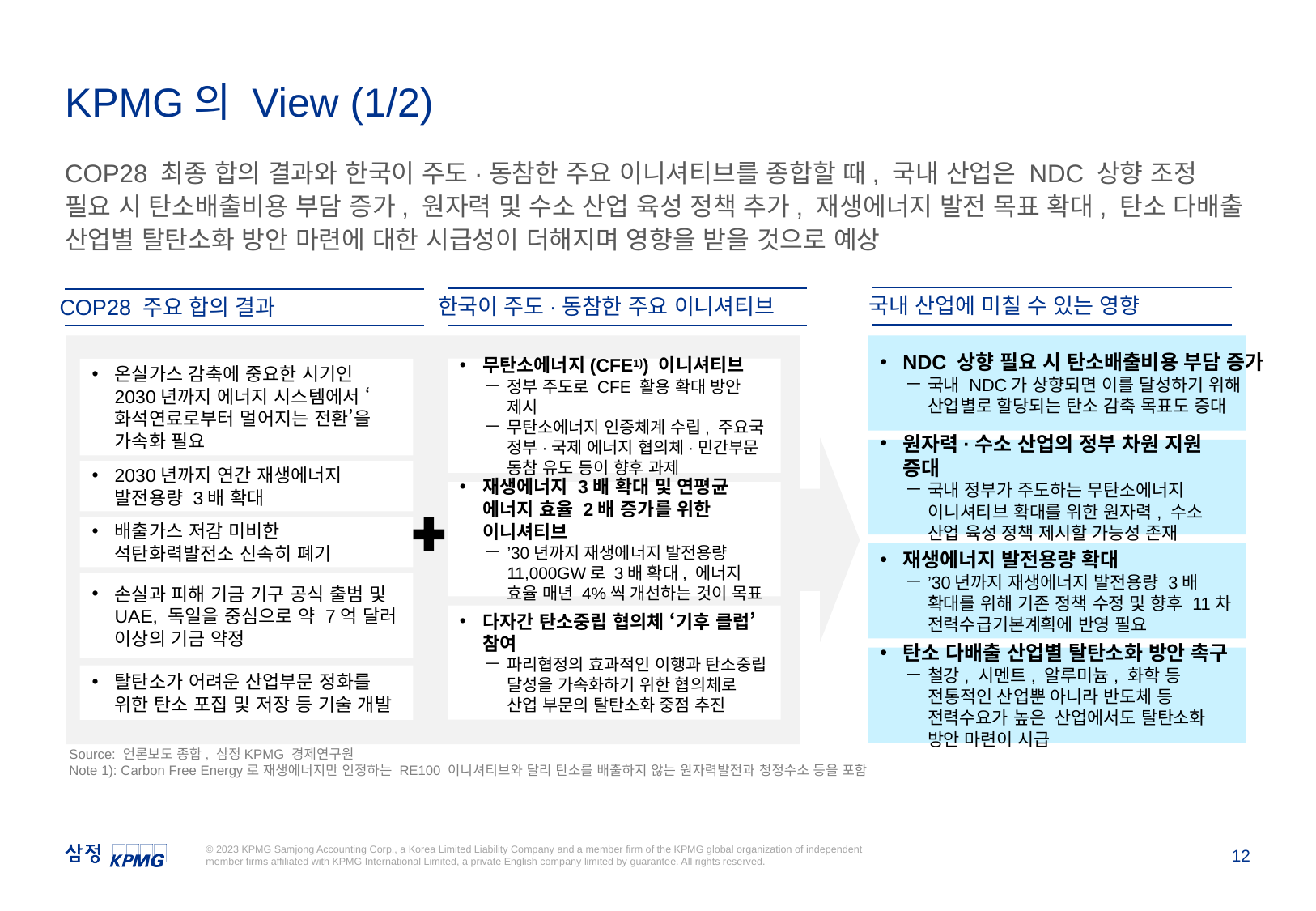

KPMG의 View (1/2)
COP28 최종 합의 결과와 한국이 주도·동참한 주요 이니셔티브를 종합할 때, 국내 산업은 NDC 상향 조정 필요 시 탄소배출비용 부담 증가, 원자력 및 수소 산업 육성 정책 추가, 재생에너지 발전 목표 확대, 탄소 다배출 산업별 탈탄소화 방안 마련에 대한 시급성이 더해지며 영향을 받을 것으로 예상
국내 산업에 미칠 수 있는 영향
한국이 주도·동참한 주요 이니셔티브
COP28 주요 합의 결과

NDC 상향 필요 시 탄소배출비용 부담 증가
국내 NDC가 상향되면 이를 달성하기 위해
산업별로 할당되는 탄소 감축 목표도 증대
원자력·수소 산업의 정부 차원 지원 증대
국내 정부가 주도하는 무탄소에너지 이니셔티브 확대를 위한 원자력, 수소 산업 육성 정책 제시할 가능성 존재
재생에너지 발전용량 확대
’30년까지 재생에너지 발전용량 3배 확대를 위해 기존 정책 수정 및 향후 11차 전력수급기본계획에 반영 필요
탄소 다배출 산업별 탈탄소화 방안 촉구
철강, 시멘트, 알루미늄, 화학 등 전통적인 산업뿐 아니라 반도체 등 전력수요가 높은  산업에서도 탈탄소화 방안 마련이 시급
무탄소에너지(CFE1)) 이니셔티브
정부 주도로 CFE 활용 확대 방안 제시
무탄소에너지 인증체계 수립, 주요국 정부·국제 에너지 협의체·민간부문 동참 유도 등이 향후 과제
재생에너지 3배 확대 및 연평균 에너지 효율 2배 증가를 위한 이니셔티브
’30년까지 재생에너지 발전용량 11,000GW로 3배 확대, 에너지 효율 매년 4%씩 개선하는 것이 목표
다자간 탄소중립 협의체 ‘기후 클럽’ 참여
파리협정의 효과적인 이행과 탄소중립 달성을 가속화하기 위한 협의체로 산업 부문의 탈탄소화 중점 추진
온실가스 감축에 중요한 시기인 2030년까지 에너지 시스템에서 ‘화석연료로부터 멀어지는 전환’을 가속화 필요
2030년까지 연간 재생에너지 발전용량 3배 확대
배출가스 저감 미비한 석탄화력발전소 신속히 폐기
손실과 피해 기금 기구 공식 출범 및 UAE, 독일을 중심으로 약 7억 달러 이상의 기금 약정
탈탄소가 어려운 산업부문 정화를 위한 탄소 포집 및 저장 등 기술 개발

Source: 언론보도 종합, 삼정KPMG 경제연구원
Note 1): Carbon Free Energy로 재생에너지만 인정하는 RE100 이니셔티브와 달리 탄소를 배출하지 않는 원자력발전과 청정수소 등을 포함